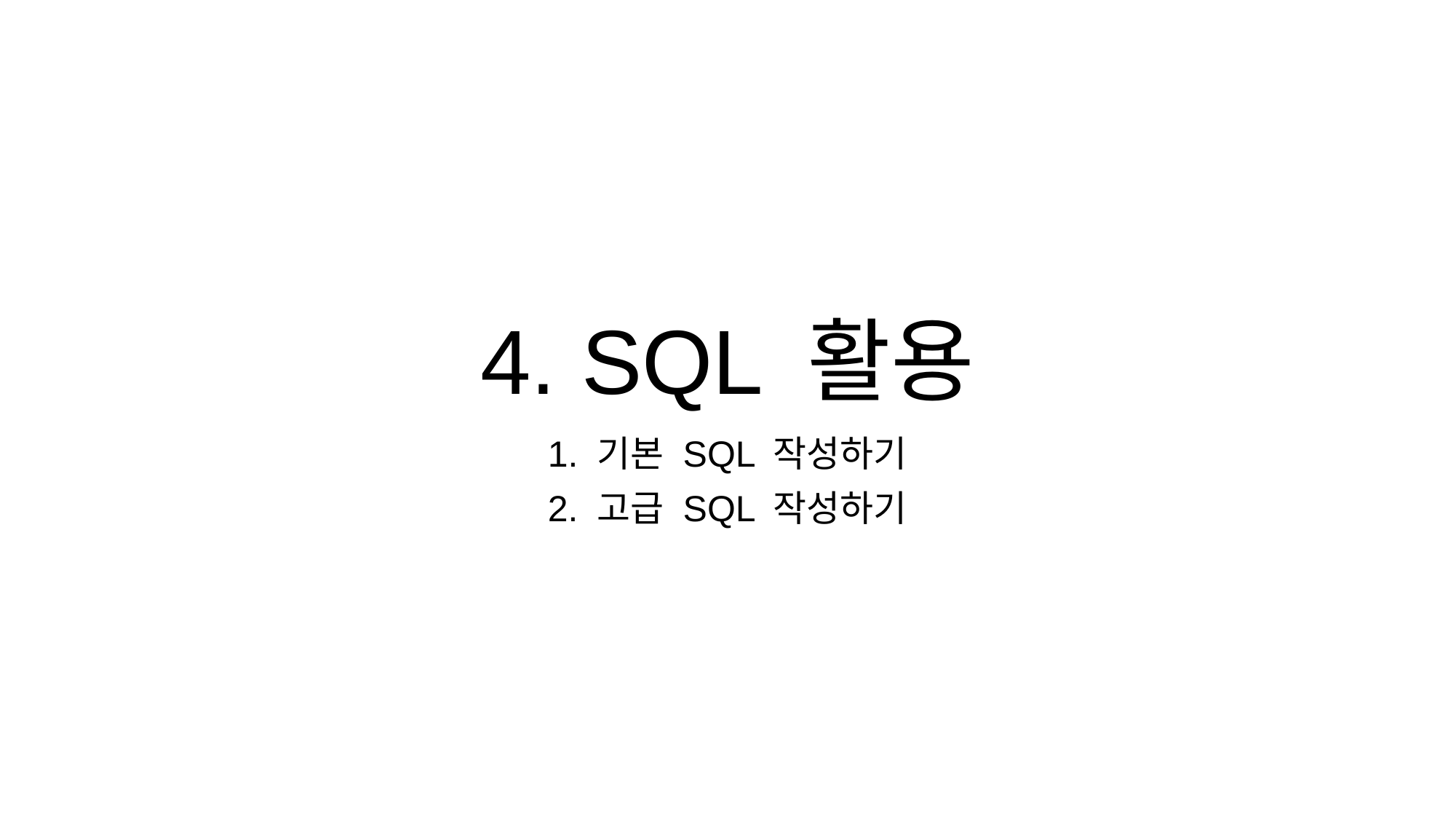

# 4. SQL 활용
1. 기본 SQL 작성하기
2. 고급 SQL 작성하기